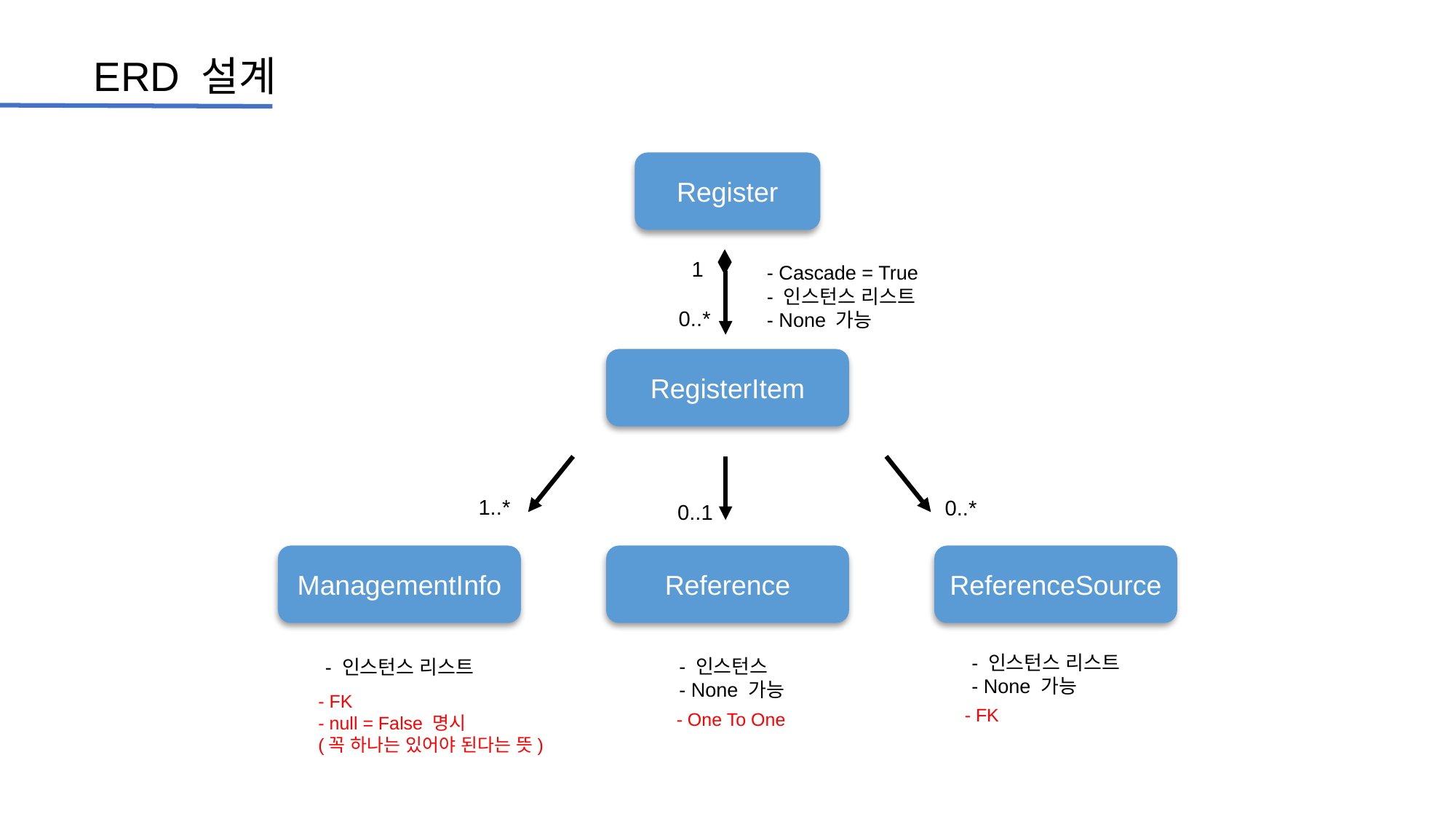

ERD 설계
Register

1
- Cascade = True
- 인스턴스 리스트
- None 가능
0..*
RegisterItem
1..*
0..*
0..1
ManagementInfo
Reference
ReferenceSource
- 인스턴스 리스트
- None 가능
- 인스턴스
- None 가능
- 인스턴스 리스트
- FK
- null = False 명시
(꼭 하나는 있어야 된다는 뜻)
- FK
- One To One